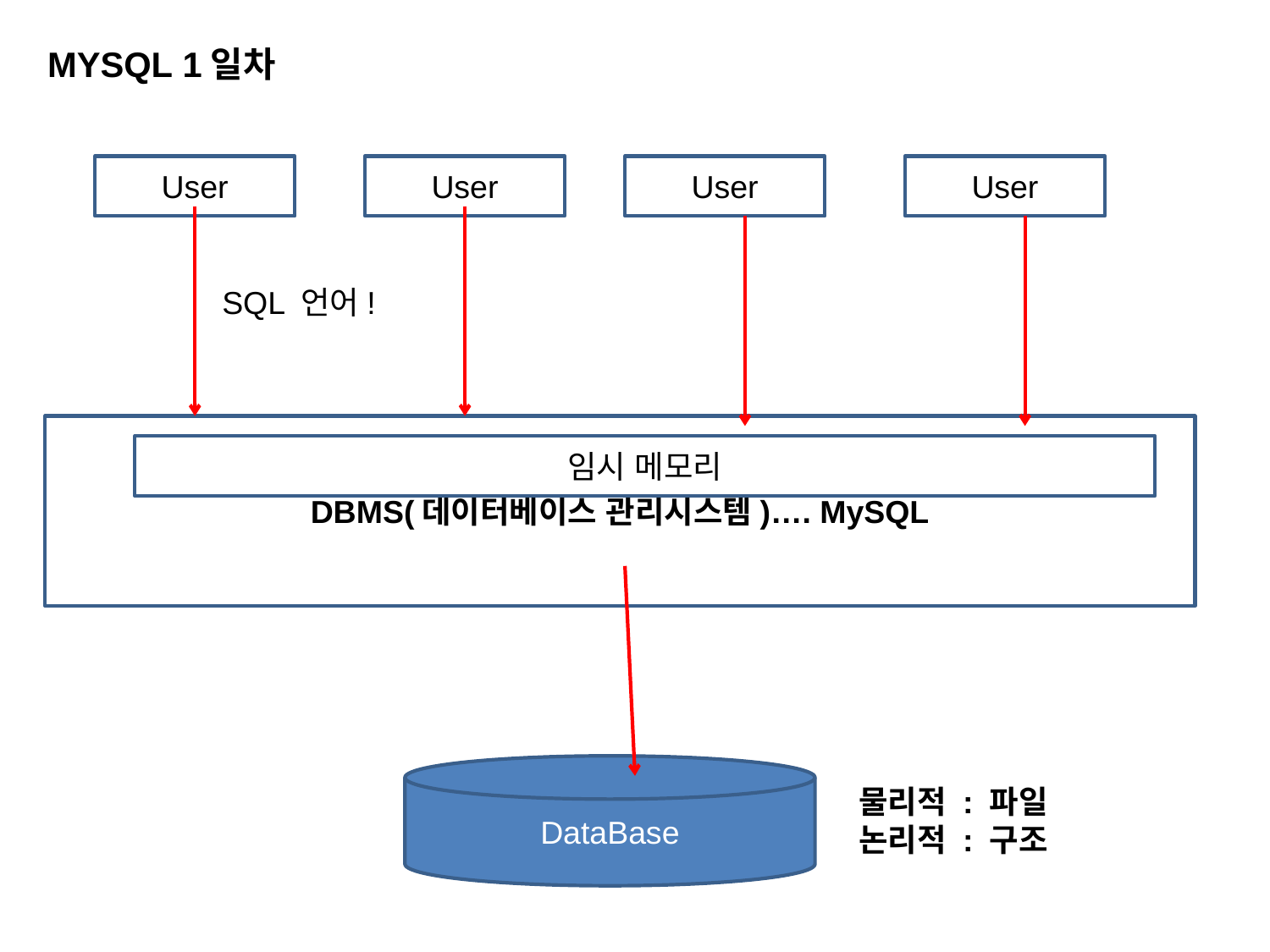

MYSQL 1일차
User
User
User
User
SQL 언어!
DBMS(데이터베이스 관리시스템)…. MySQL
임시 메모리
DataBase
물리적 : 파일
논리적 : 구조